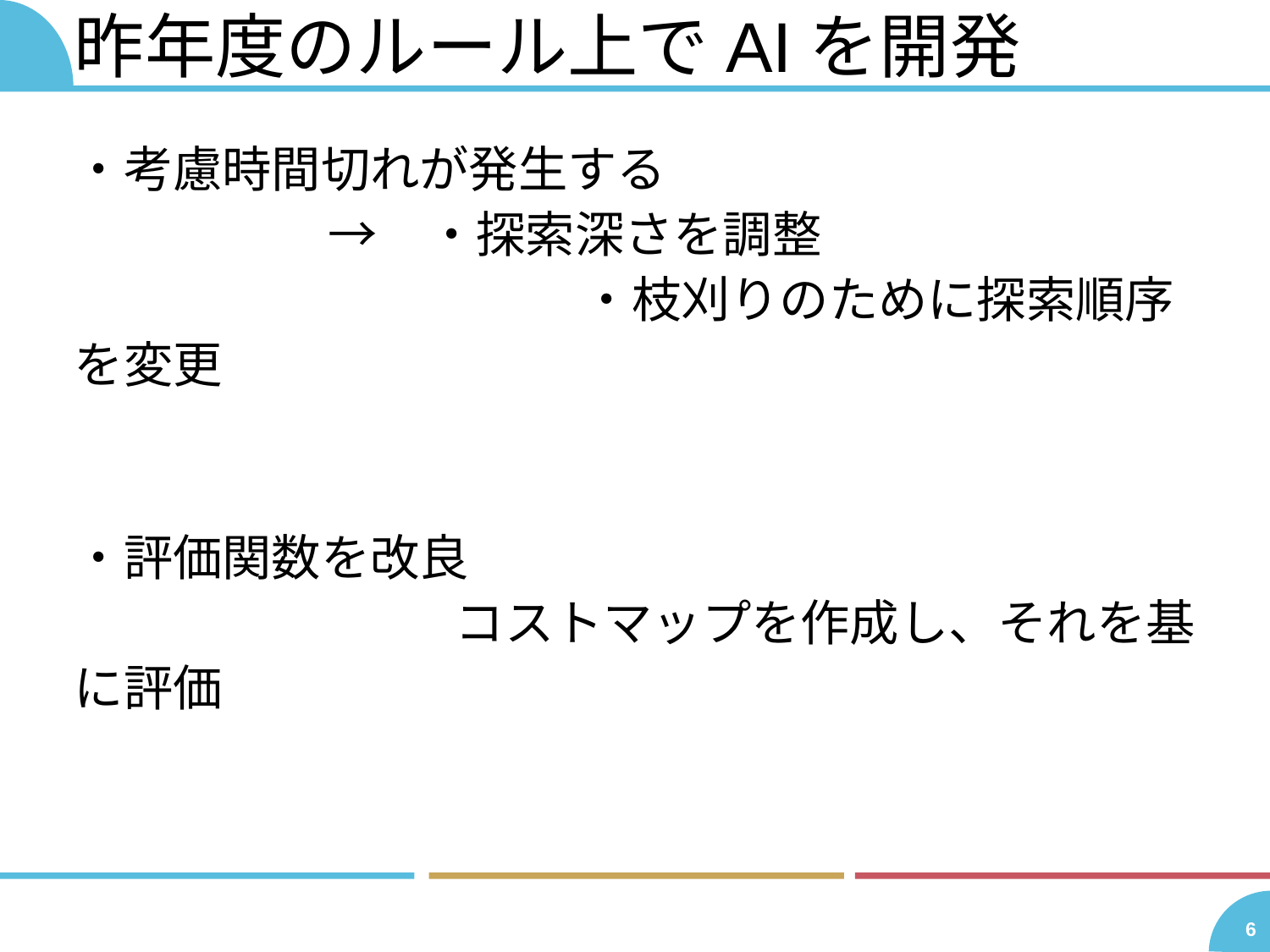

# 昨年度のルール上でAIを開発
・考慮時間切れが発生する						→　・探索深さを調整							・枝刈りのために探索順序を変更

・評価関数を改良								コストマップを作成し、それを基に評価
6